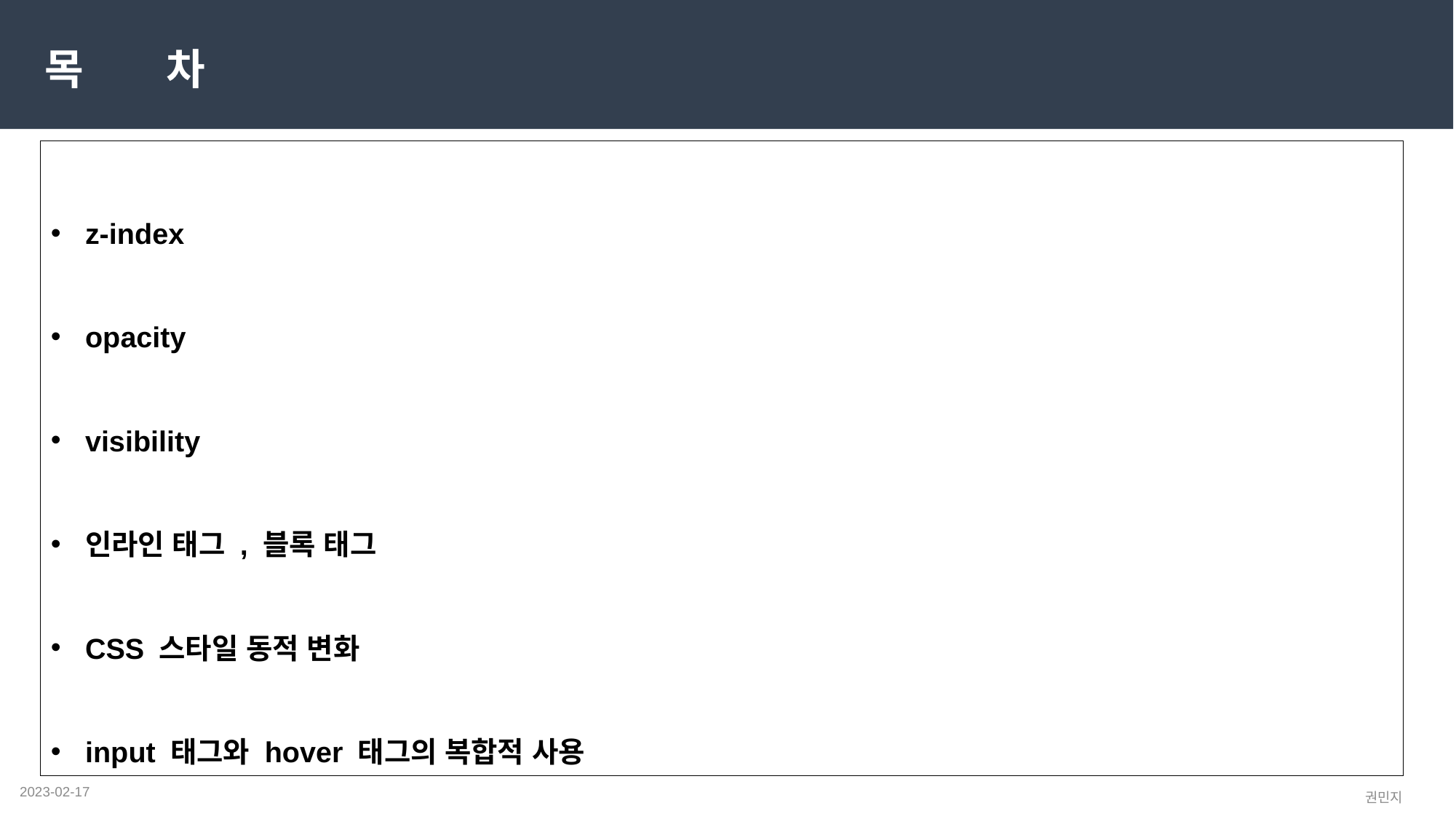

목       차
z-index
opacity
visibility
인라인 태그 , 블록 태그
CSS 스타일 동적 변화
input 태그와 hover 태그의 복합적 사용

2023-02-17
권민지